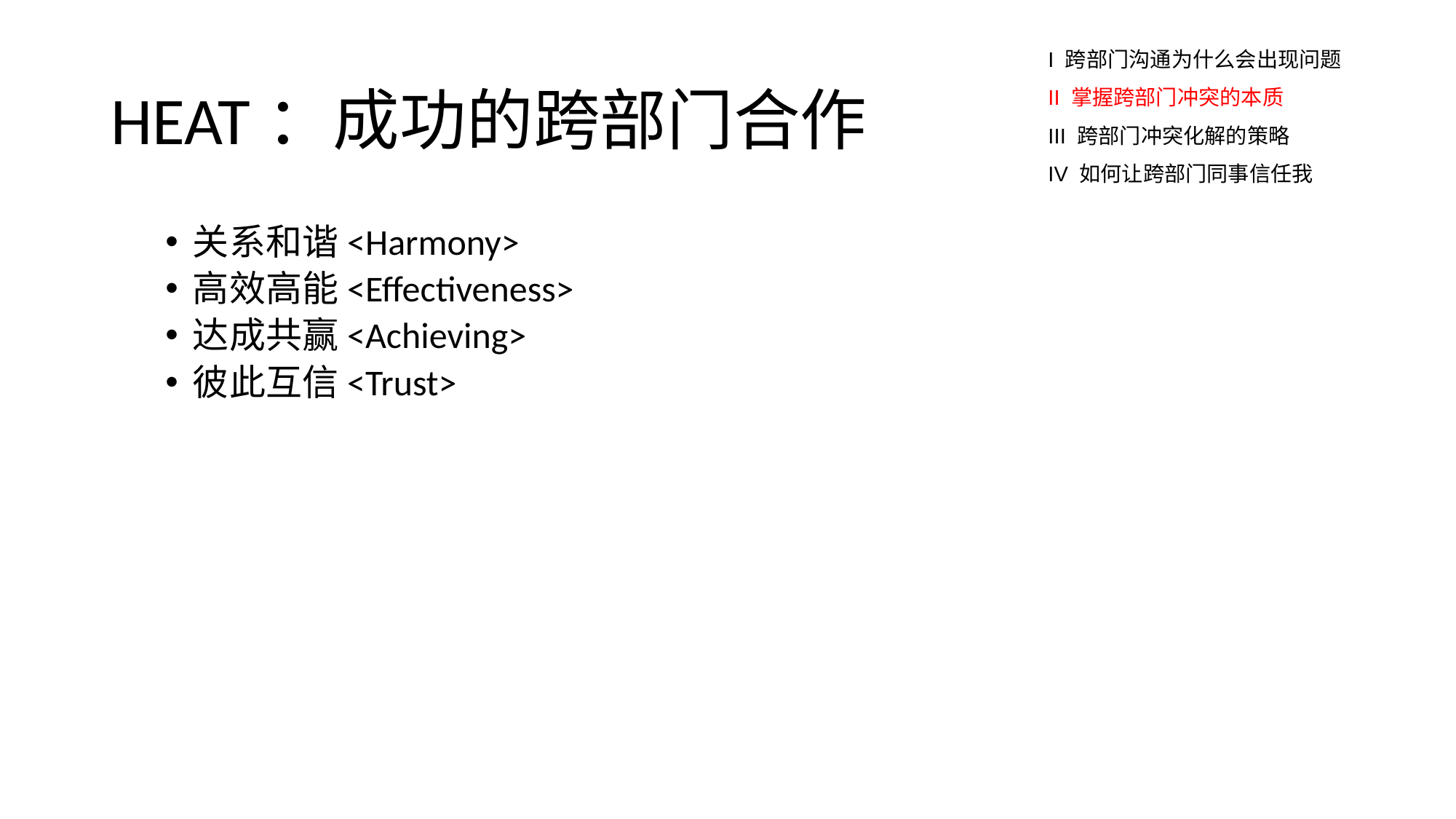

# HEAT：成功的跨部门合作
I 跨部门沟通为什么会出现问题
II 掌握跨部门冲突的本质
III 跨部门冲突化解的策略
IV 如何让跨部门同事信任我
关系和谐<Harmony>
高效高能<Effectiveness>
达成共赢<Achieving>
彼此互信<Trust>